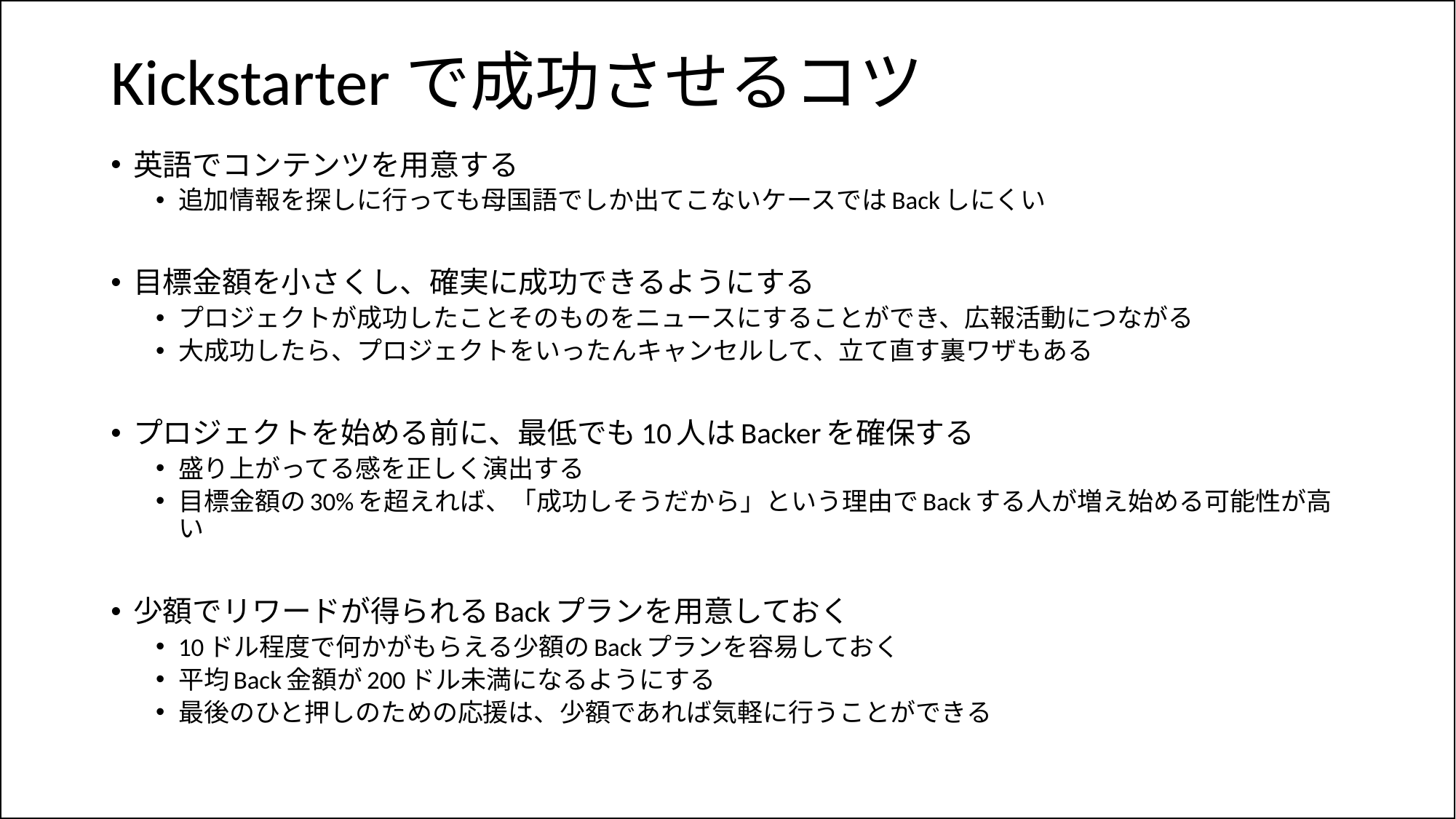

# Kickstarterで成功させるコツ
英語でコンテンツを用意する
追加情報を探しに行っても母国語でしか出てこないケースではBackしにくい

目標金額を小さくし、確実に成功できるようにする
プロジェクトが成功したことそのものをニュースにすることができ、広報活動につながる
大成功したら、プロジェクトをいったんキャンセルして、立て直す裏ワザもある

プロジェクトを始める前に、最低でも10人はBackerを確保する
盛り上がってる感を正しく演出する
目標金額の30%を超えれば、「成功しそうだから」という理由でBackする人が増え始める可能性が高い

少額でリワードが得られるBackプランを用意しておく
10ドル程度で何かがもらえる少額のBackプランを容易しておく
平均Back金額が200ドル未満になるようにする
最後のひと押しのための応援は、少額であれば気軽に行うことができる